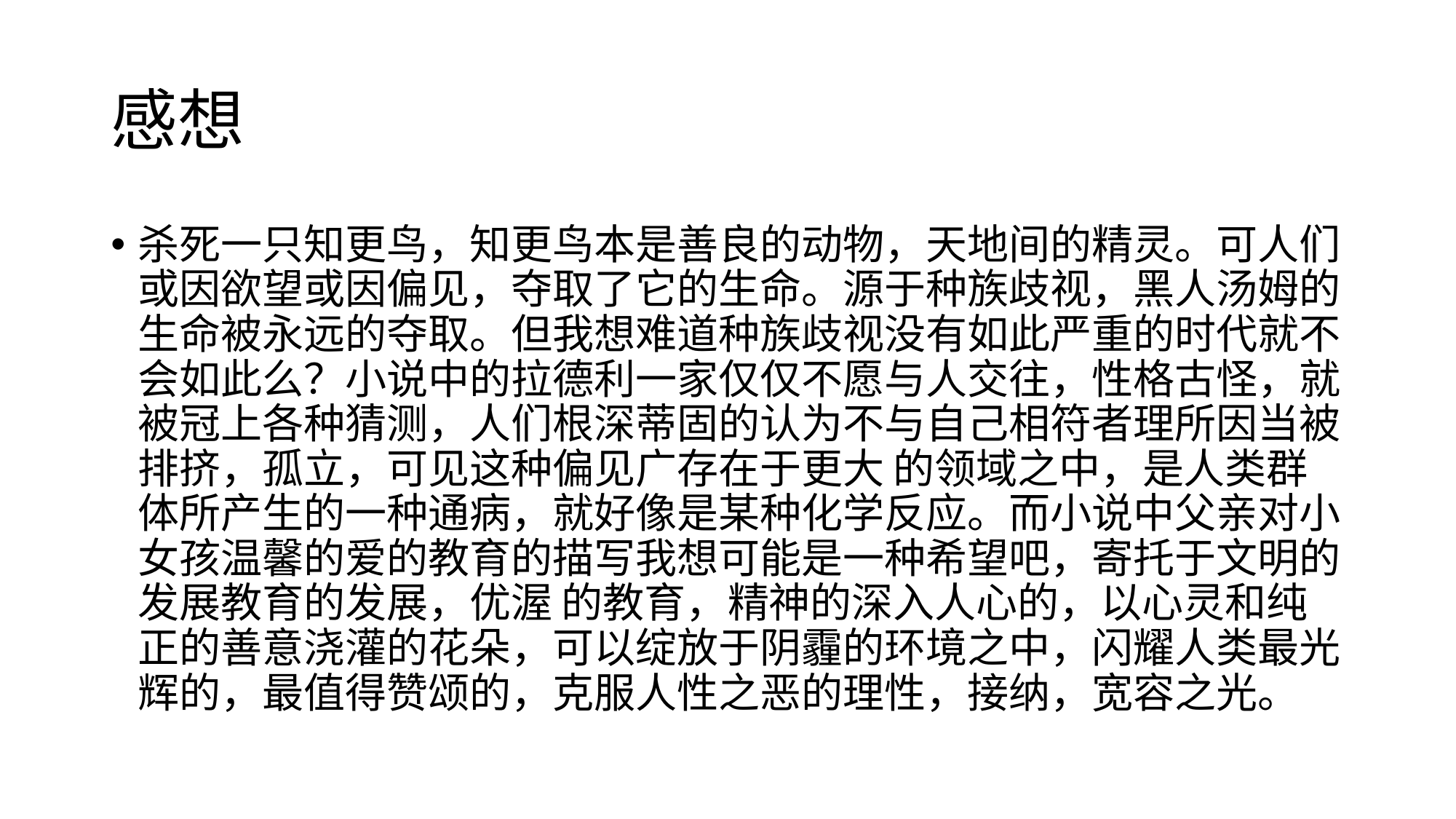

# 感想
杀死一只知更鸟，知更鸟本是善良的动物，天地间的精灵。可人们或因欲望或因偏见，夺取了它的生命。源于种族歧视，黑人汤姆的生命被永远的夺取。但我想难道种族歧视没有如此严重的时代就不会如此么？小说中的拉德利一家仅仅不愿与人交往，性格古怪，就被冠上各种猜测，人们根深蒂固的认为不与自己相符者理所因当被排挤，孤立，可见这种偏见广存在于更大 的领域之中，是人类群体所产生的一种通病，就好像是某种化学反应。而小说中父亲对小女孩温馨的爱的教育的描写我想可能是一种希望吧，寄托于文明的发展教育的发展，优渥 的教育，精神的深入人心的，以心灵和纯正的善意浇灌的花朵，可以绽放于阴霾的环境之中，闪耀人类最光辉的，最值得赞颂的，克服人性之恶的理性，接纳，宽容之光。